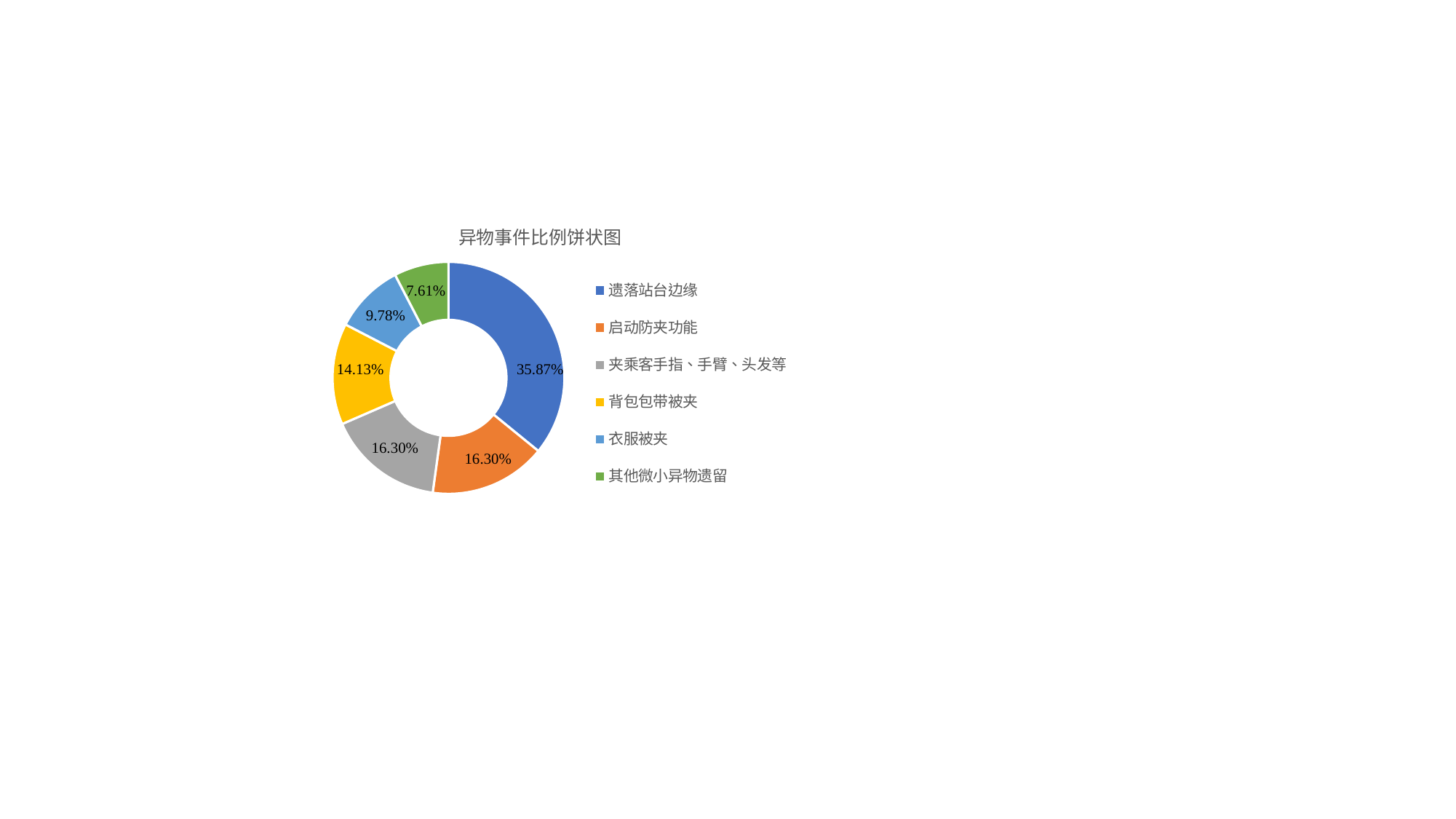

### Chart: 异物事件比例饼状图

| Category |  |
|---|---|
| 遗落站台边缘 | 0.3587 |
| 启动防夹功能 | 0.163 |
| 夹乘客手指、手臂、头发等 | 0.163 |
| 背包包带被夹 | 0.1413 |
| 衣服被夹 | 0.0978 |
| 其他微小异物遗留 | 0.0761 |
7.61%
9.78%
14.13%
35.87%
16.30%
16.30%